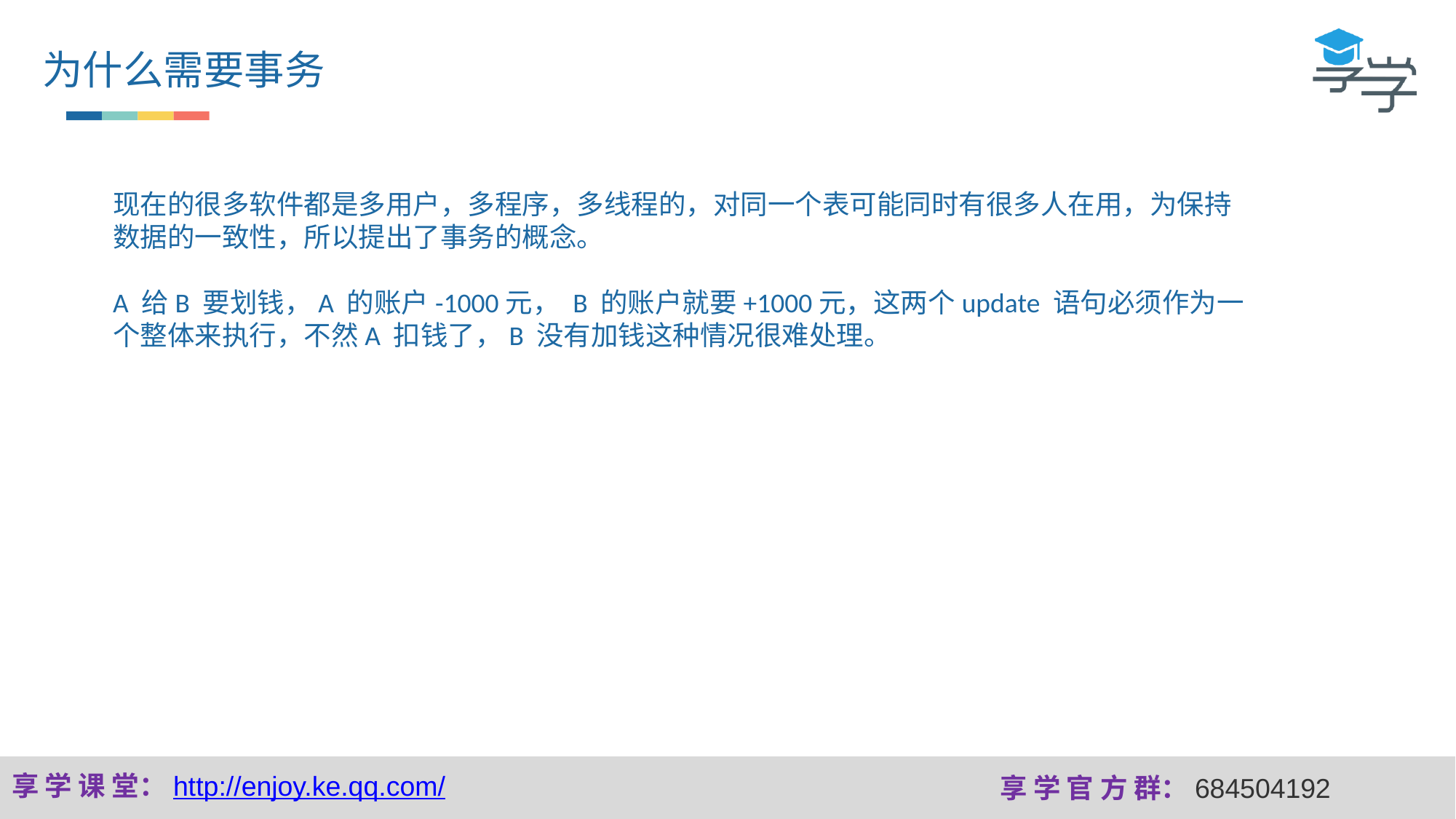

为什么需要事务

现在的很多软件都是多用户，多程序，多线程的，对同一个表可能同时有很多人在用，为保持数据的一致性，所以提出了事务的概念。

A 给B 要划钱，A 的账户-1000元， B 的账户就要+1000元，这两个update 语句必须作为一个整体来执行，不然A 扣钱了，B 没有加钱这种情况很难处理。